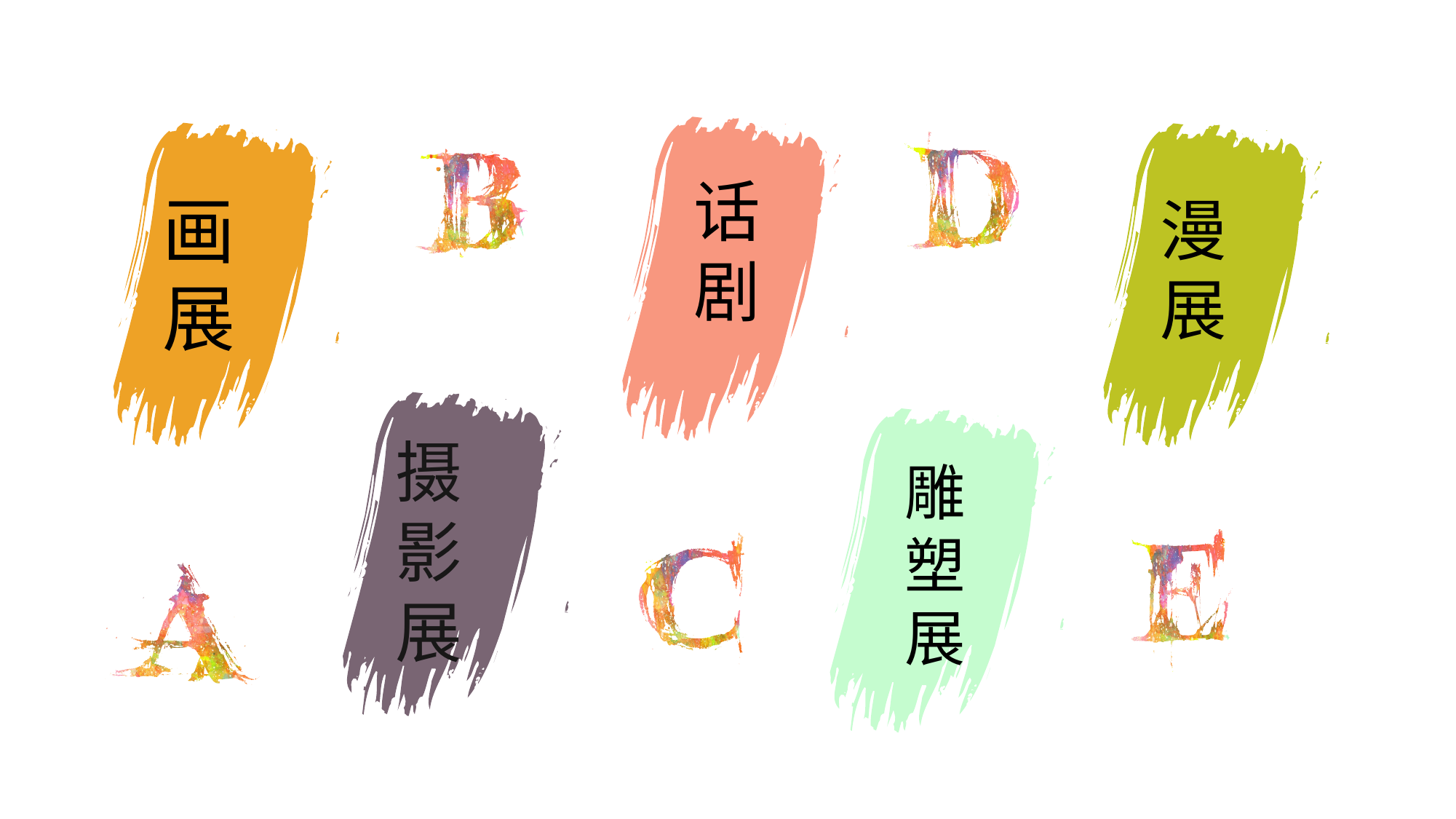

话
剧

画
展

漫
展
摄影展
雕塑展